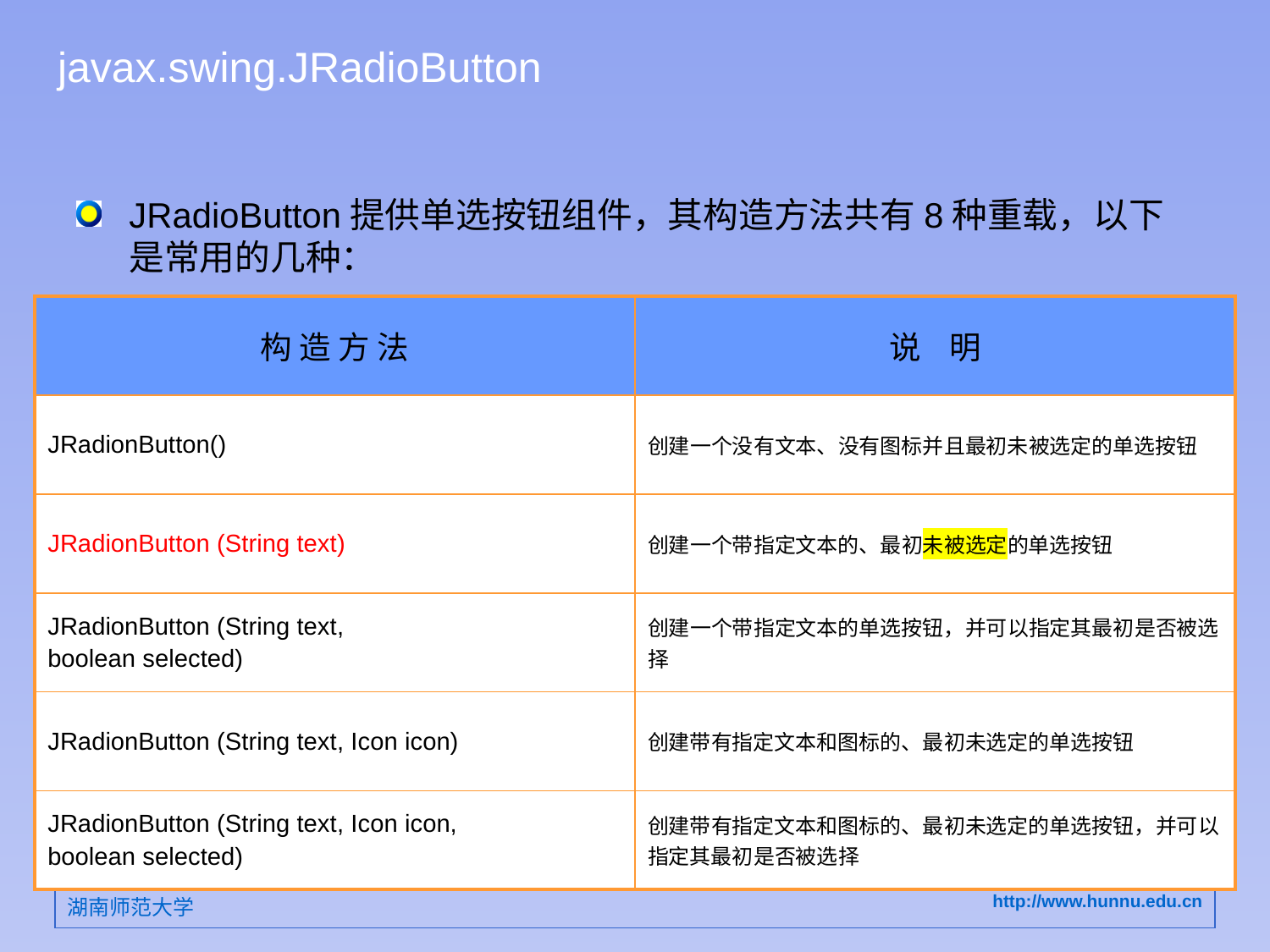

# javax.swing.JRadioButton
JRadioButton提供单选按钮组件，其构造方法共有8种重载，以下是常用的几种：
| 构 造 方 法 | 说 明 |
| --- | --- |
| JRadionButton() | 创建一个没有文本、没有图标并且最初未被选定的单选按钮 |
| JRadionButton (String text) | 创建一个带指定文本的、最初未被选定的单选按钮 |
| JRadionButton (String text, boolean selected) | 创建一个带指定文本的单选按钮，并可以指定其最初是否被选择 |
| JRadionButton (String text, Icon icon) | 创建带有指定文本和图标的、最初未选定的单选按钮 |
| JRadionButton (String text, Icon icon, boolean selected) | 创建带有指定文本和图标的、最初未选定的单选按钮，并可以指定其最初是否被选择 |